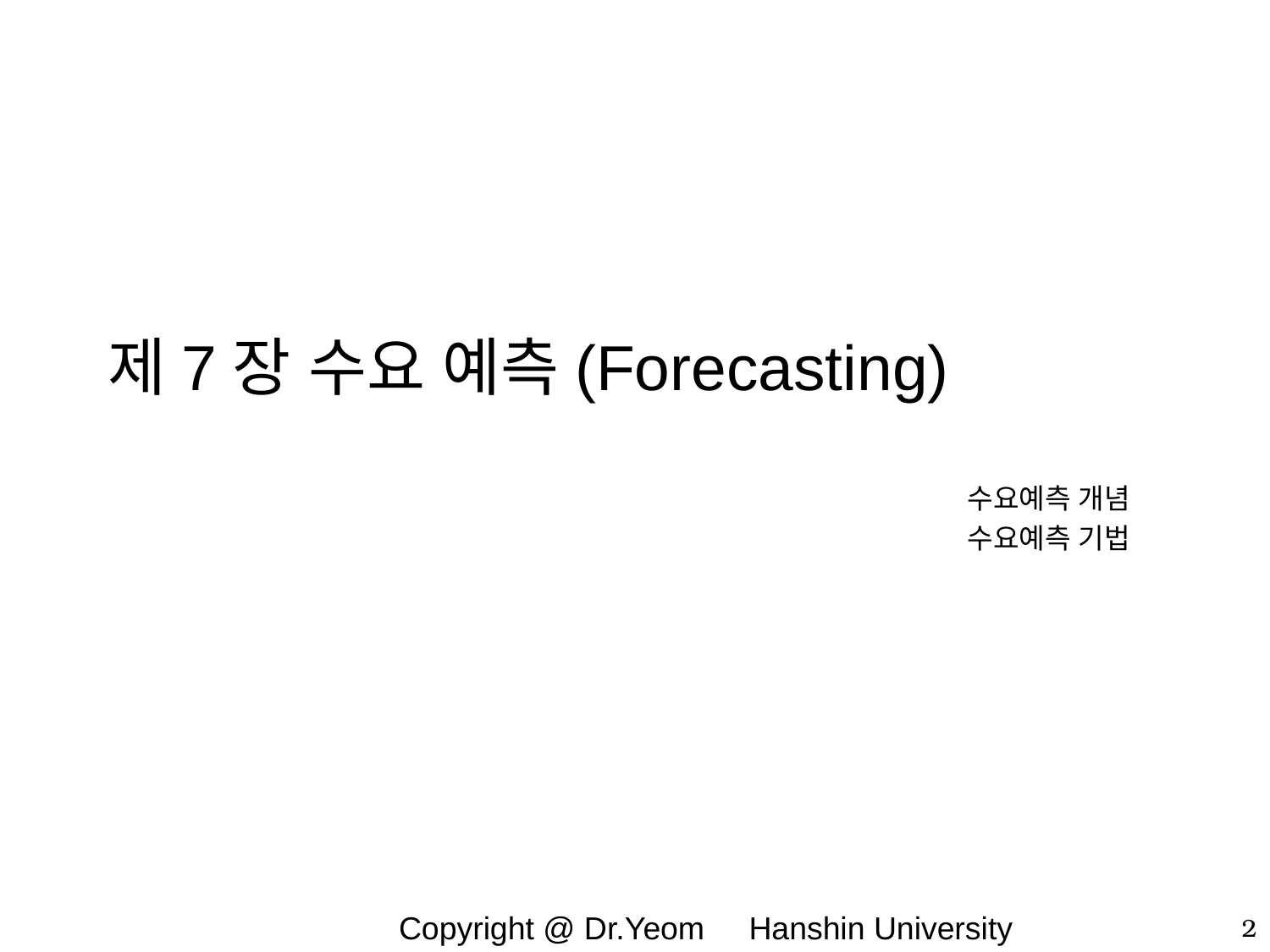

# 제7장 수요 예측(Forecasting)
수요예측 개념
수요예측 기법
2